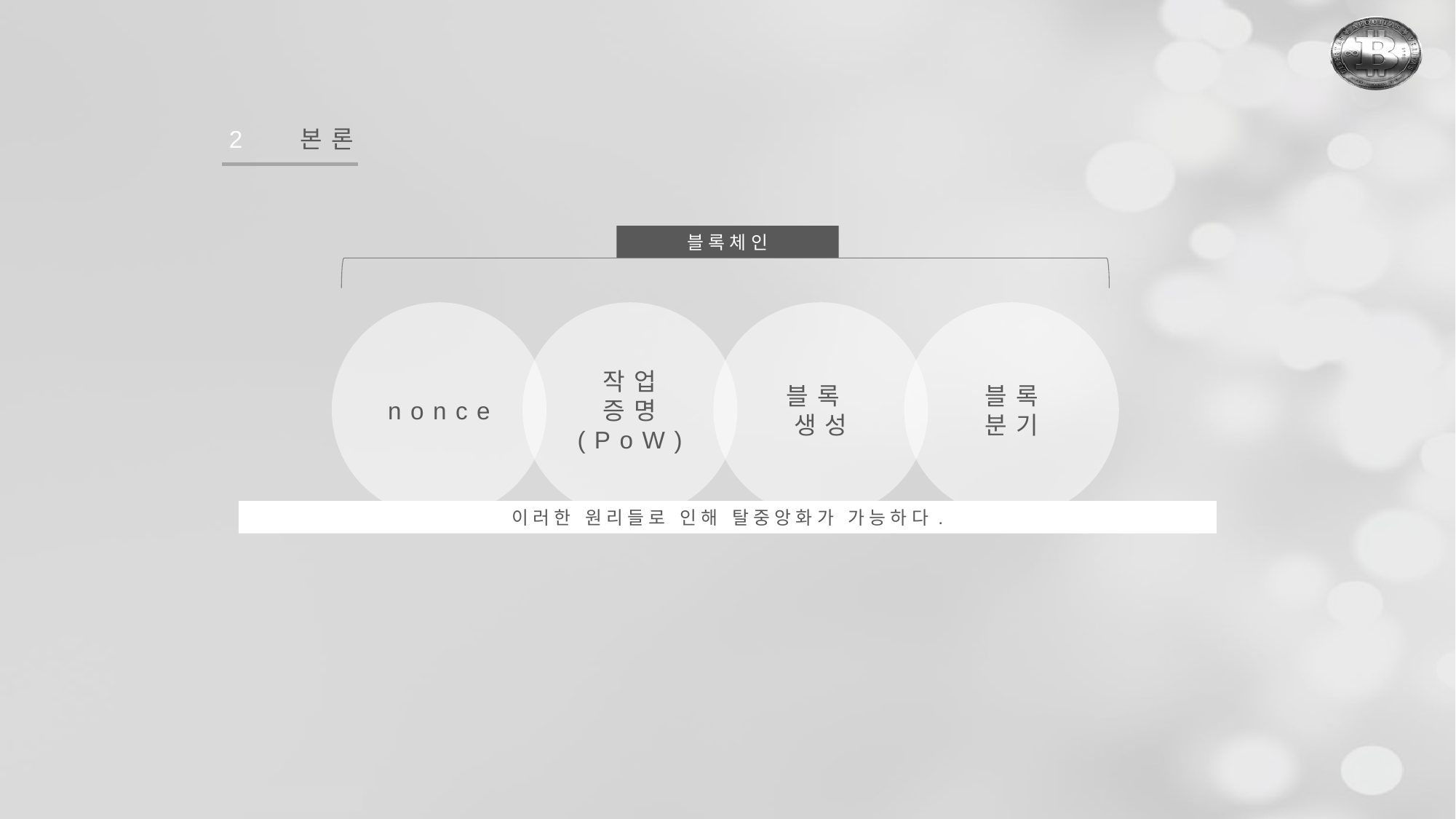

2
본론
블록체인
nonce
작업
증명
(PoW)
블록
생성
블록
분기
이러한 원리들로 인해 탈중앙화가 가능하다.